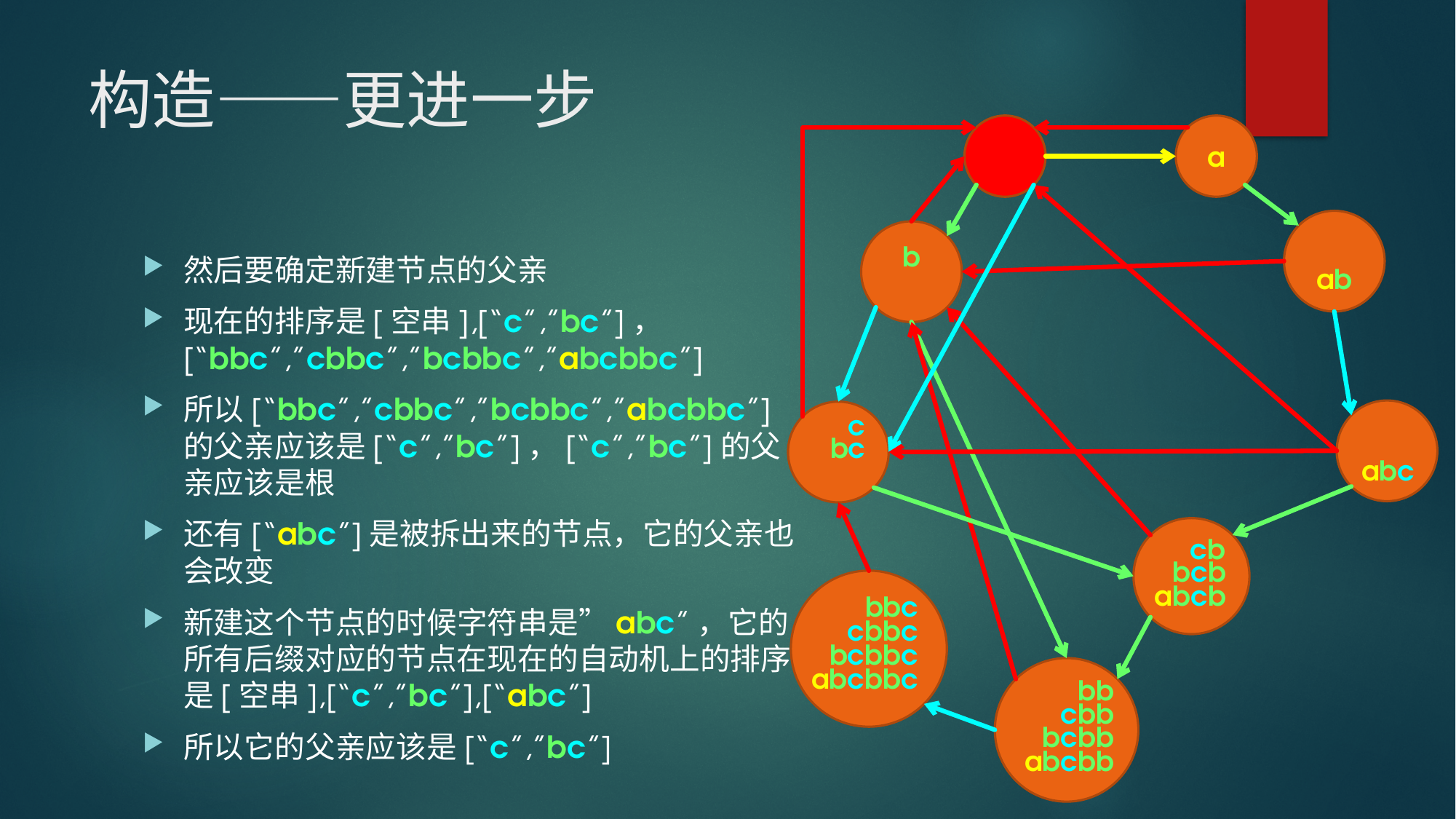

# 构造——更进一步

a

b
然后要确定新建节点的父亲
现在的排序是[空串],[“c”,”bc”]，[“bbc”,”cbbc”,”bcbbc”,”abcbbc”]
所以[“bbc”,”cbbc”,”bcbbc”,”abcbbc”]的父亲应该是[“c”,”bc”]，[“c”,”bc”]的父亲应该是根
还有[“abc”]是被拆出来的节点，它的父亲也会改变
新建这个节点的时候字符串是”abc”，它的所有后缀对应的节点在现在的自动机上的排序是[空串],[“c”,”bc”],[“abc”]
所以它的父亲应该是[“c”,”bc”]

ab

c
bc
abc

cb
bcb

abcb
bbc
cbbc
bcbbc
abcbbc

bb
cbb
bcbb
abcbb